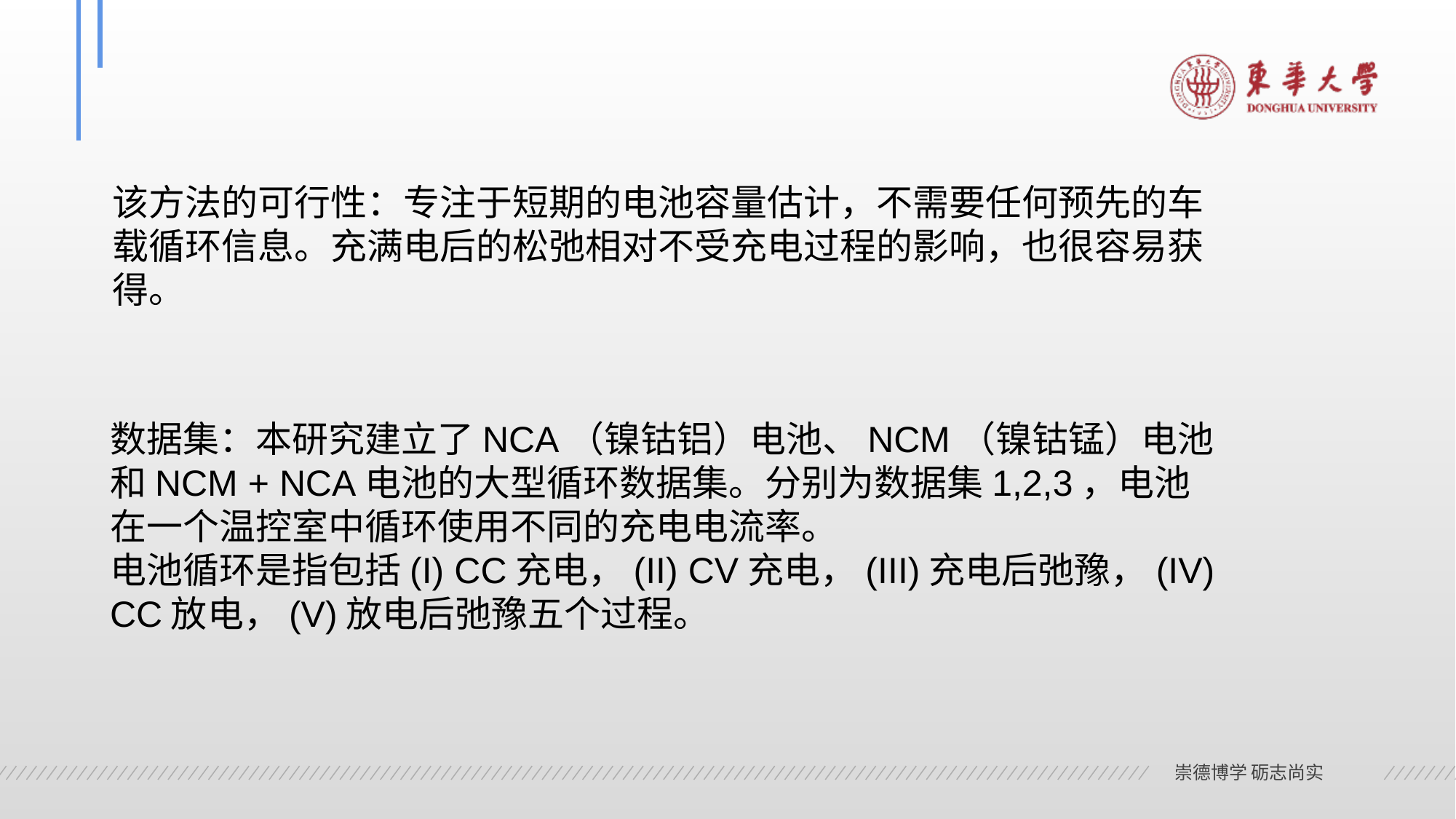

该方法的可行性：专注于短期的电池容量估计，不需要任何预先的车载循环信息。充满电后的松弛相对不受充电过程的影响，也很容易获得。
数据集：本研究建立了NCA（镍钴铝）电池、NCM（镍钴锰）电池和NCM + NCA电池的大型循环数据集。分别为数据集1,2,3，电池在一个温控室中循环使用不同的充电电流率。
电池循环是指包括(I) CC充电，(II) CV充电，(III)充电后弛豫，(IV) CC放电，(V)放电后弛豫五个过程。